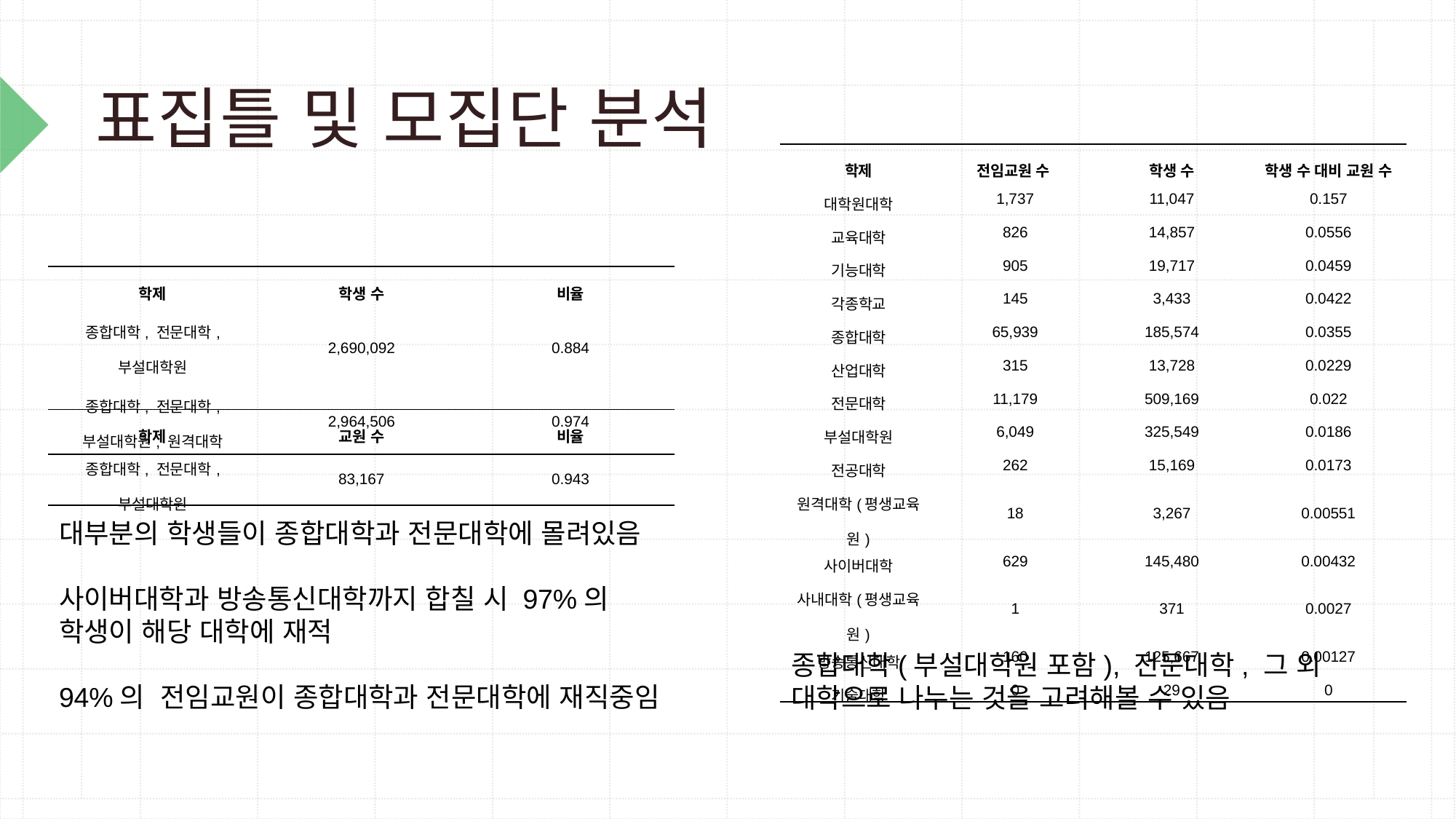

# 표집틀 및 모집단 분석
| 학제 | 전임교원 수 | 학생 수 | 학생 수 대비 교원 수 |
| --- | --- | --- | --- |
| 대학원대학 | 1,737 | 11,047 | 0.157 |
| 교육대학 | 826 | 14,857 | 0.0556 |
| 기능대학 | 905 | 19,717 | 0.0459 |
| 각종학교 | 145 | 3,433 | 0.0422 |
| 종합대학 | 65,939 | 185,574 | 0.0355 |
| 산업대학 | 315 | 13,728 | 0.0229 |
| 전문대학 | 11,179 | 509,169 | 0.022 |
| 부설대학원 | 6,049 | 325,549 | 0.0186 |
| 전공대학 | 262 | 15,169 | 0.0173 |
| 원격대학(평생교육원) | 18 | 3,267 | 0.00551 |
| 사이버대학 | 629 | 145,480 | 0.00432 |
| 사내대학(평생교육원) | 1 | 371 | 0.0027 |
| 방송통신대학 | 160 | 125,667 | 0.00127 |
| 기술대학 | 0 | 29 | 0 |
| 학제 | 학생 수 | 비율 |
| --- | --- | --- |
| 종합대학, 전문대학, 부설대학원 | 2,690,092 | 0.884 |
| 종합대학, 전문대학, 부설대학원, 원격대학 | 2,964,506 | 0.974 |
| 학제 | 교원 수 | 비율 |
| --- | --- | --- |
| 종합대학, 전문대학, 부설대학원 | 83,167 | 0.943 |
대부분의 학생들이 종합대학과 전문대학에 몰려있음

사이버대학과 방송통신대학까지 합칠 시 97%의 학생이 해당 대학에 재적

94%의  전임교원이 종합대학과 전문대학에 재직중임
종합대학(부설대학원 포함), 전문대학, 그 외 대학으로 나누는 것을 고려해볼 수 있음